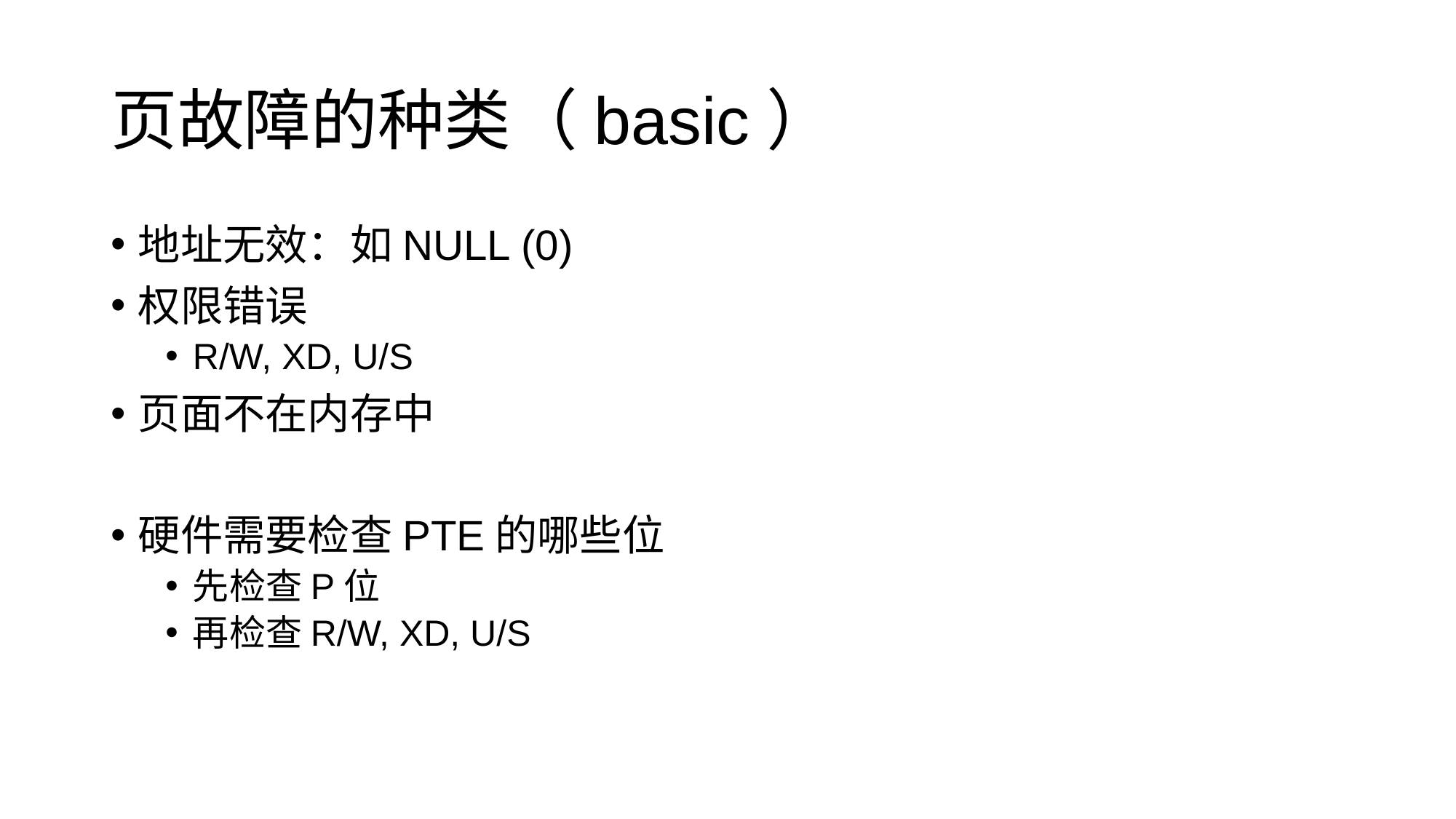

# 页故障的种类（basic）
地址无效：如NULL (0)
权限错误
R/W, XD, U/S
页面不在内存中

硬件需要检查PTE的哪些位
先检查P位
再检查R/W, XD, U/S